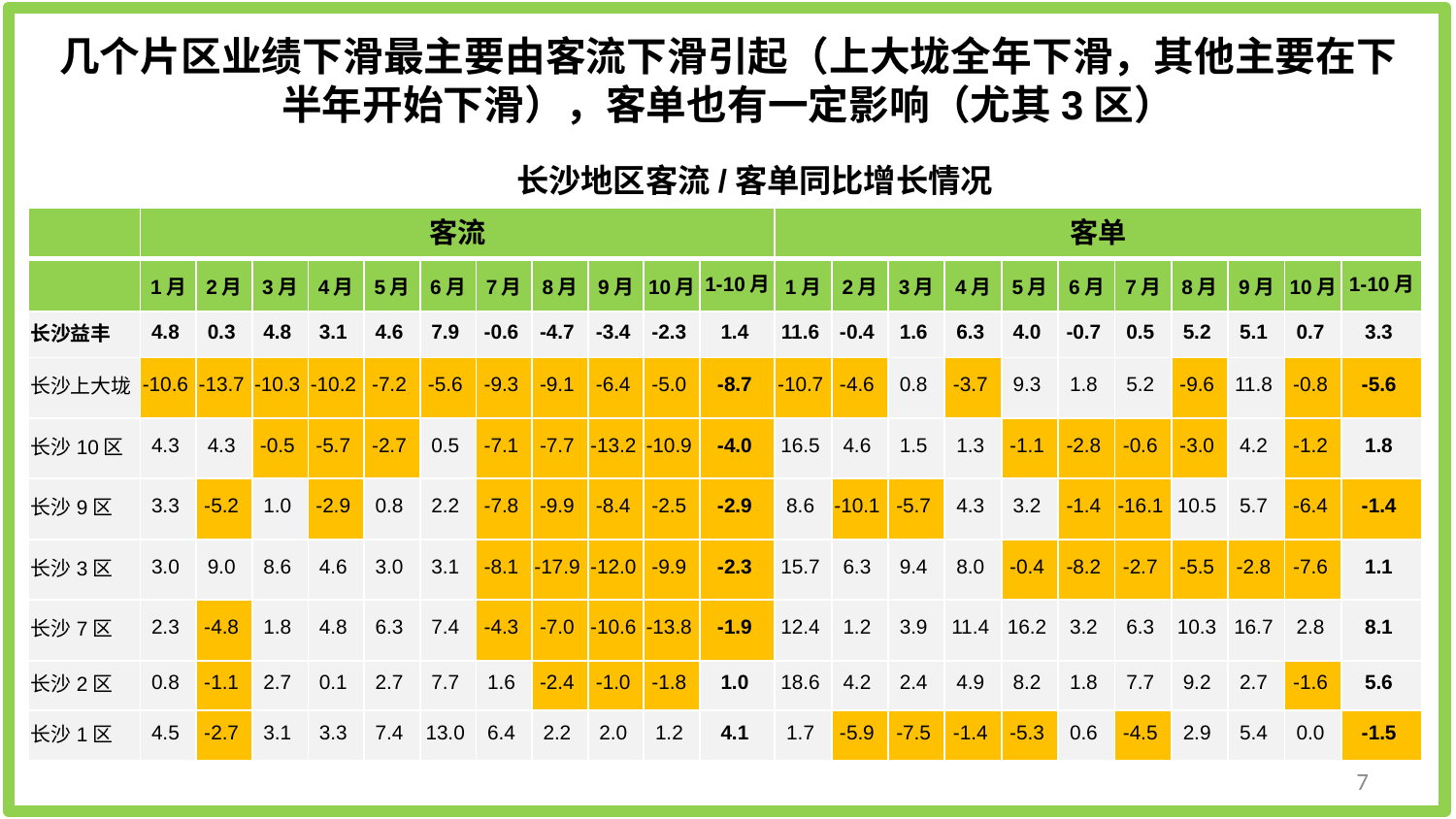

几个片区业绩下滑最主要由客流下滑引起（上大垅全年下滑，其他主要在下半年开始下滑），客单也有一定影响（尤其3区）
长沙地区客流/客单同比增长情况
|  | 客流 |  |  |  |  |  |  |  |  |  |  | 客单 |  |  |  |  |  |  |  |  |  |  |
| --- | --- | --- | --- | --- | --- | --- | --- | --- | --- | --- | --- | --- | --- | --- | --- | --- | --- | --- | --- | --- | --- | --- |
|  | 1月 | 2月 | 3月 | 4月 | 5月 | 6月 | 7月 | 8月 | 9月 | 10月 | 1-10月 | 1月 | 2月 | 3月 | 4月 | 5月 | 6月 | 7月 | 8月 | 9月 | 10月 | 1-10月 |
| 长沙益丰 | 4.8 | 0.3 | 4.8 | 3.1 | 4.6 | 7.9 | -0.6 | -4.7 | -3.4 | -2.3 | 1.4 | 11.6 | -0.4 | 1.6 | 6.3 | 4.0 | -0.7 | 0.5 | 5.2 | 5.1 | 0.7 | 3.3 |
| 长沙上大垅 | -10.6 | -13.7 | -10.3 | -10.2 | -7.2 | -5.6 | -9.3 | -9.1 | -6.4 | -5.0 | -8.7 | -10.7 | -4.6 | 0.8 | -3.7 | 9.3 | 1.8 | 5.2 | -9.6 | 11.8 | -0.8 | -5.6 |
| 长沙10区 | 4.3 | 4.3 | -0.5 | -5.7 | -2.7 | 0.5 | -7.1 | -7.7 | -13.2 | -10.9 | -4.0 | 16.5 | 4.6 | 1.5 | 1.3 | -1.1 | -2.8 | -0.6 | -3.0 | 4.2 | -1.2 | 1.8 |
| 长沙9区 | 3.3 | -5.2 | 1.0 | -2.9 | 0.8 | 2.2 | -7.8 | -9.9 | -8.4 | -2.5 | -2.9 | 8.6 | -10.1 | -5.7 | 4.3 | 3.2 | -1.4 | -16.1 | 10.5 | 5.7 | -6.4 | -1.4 |
| 长沙3区 | 3.0 | 9.0 | 8.6 | 4.6 | 3.0 | 3.1 | -8.1 | -17.9 | -12.0 | -9.9 | -2.3 | 15.7 | 6.3 | 9.4 | 8.0 | -0.4 | -8.2 | -2.7 | -5.5 | -2.8 | -7.6 | 1.1 |
| 长沙7区 | 2.3 | -4.8 | 1.8 | 4.8 | 6.3 | 7.4 | -4.3 | -7.0 | -10.6 | -13.8 | -1.9 | 12.4 | 1.2 | 3.9 | 11.4 | 16.2 | 3.2 | 6.3 | 10.3 | 16.7 | 2.8 | 8.1 |
| 长沙2区 | 0.8 | -1.1 | 2.7 | 0.1 | 2.7 | 7.7 | 1.6 | -2.4 | -1.0 | -1.8 | 1.0 | 18.6 | 4.2 | 2.4 | 4.9 | 8.2 | 1.8 | 7.7 | 9.2 | 2.7 | -1.6 | 5.6 |
| 长沙1区 | 4.5 | -2.7 | 3.1 | 3.3 | 7.4 | 13.0 | 6.4 | 2.2 | 2.0 | 1.2 | 4.1 | 1.7 | -5.9 | -7.5 | -1.4 | -5.3 | 0.6 | -4.5 | 2.9 | 5.4 | 0.0 | -1.5 |
7